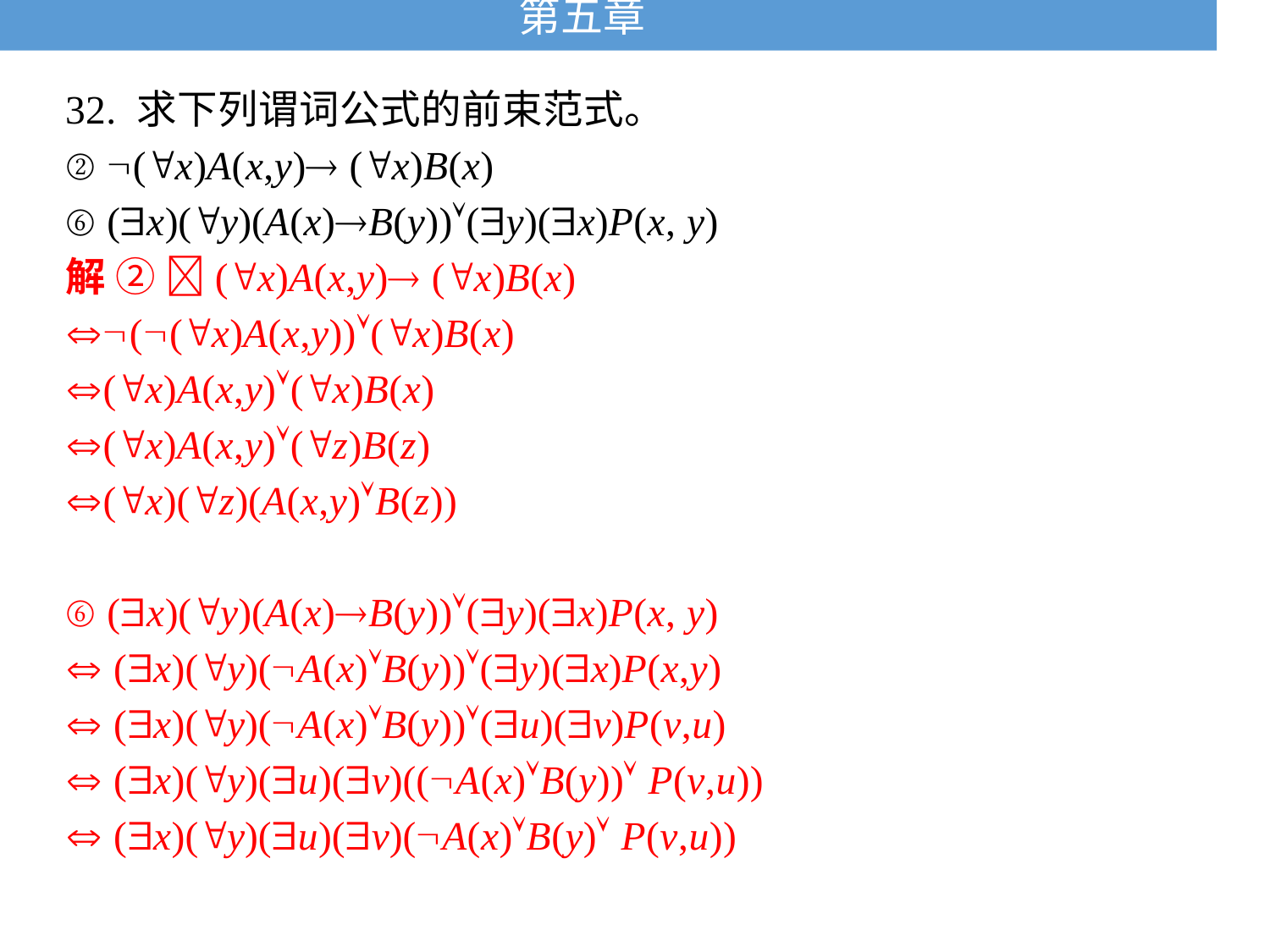

# 第五章
32. 求下列谓词公式的前束范式。
② ¬(∀x)A(x,y)→ (∀x)B(x)
⑥ (∃x)(∀y)(A(x)→B(y))∨(∃y)(∃x)P(x, y)
解 ② ¬(∀x)A(x,y)→ (∀x)B(x)
⇔¬(¬(∀x)A(x,y))∨(∀x)B(x)
⇔(∀x)A(x,y)∨(∀x)B(x)
⇔(∀x)A(x,y)∨(∀z)B(z)
⇔(∀x)(∀z)(A(x,y)∨B(z))

⑥ (∃x)(∀y)(A(x)→B(y))∨(∃y)(∃x)P(x, y)
⇔ (∃x)(∀y)(¬A(x)∨B(y))∨(∃y)(∃x)P(x,y)
⇔ (∃x)(∀y)(¬A(x)∨B(y))∨(∃u)(∃v)P(v,u)
⇔ (∃x)(∀y)(∃u)(∃v)((¬A(x)∨B(y))∨ P(v,u))
⇔ (∃x)(∀y)(∃u)(∃v)(¬A(x)∨B(y)∨ P(v,u))